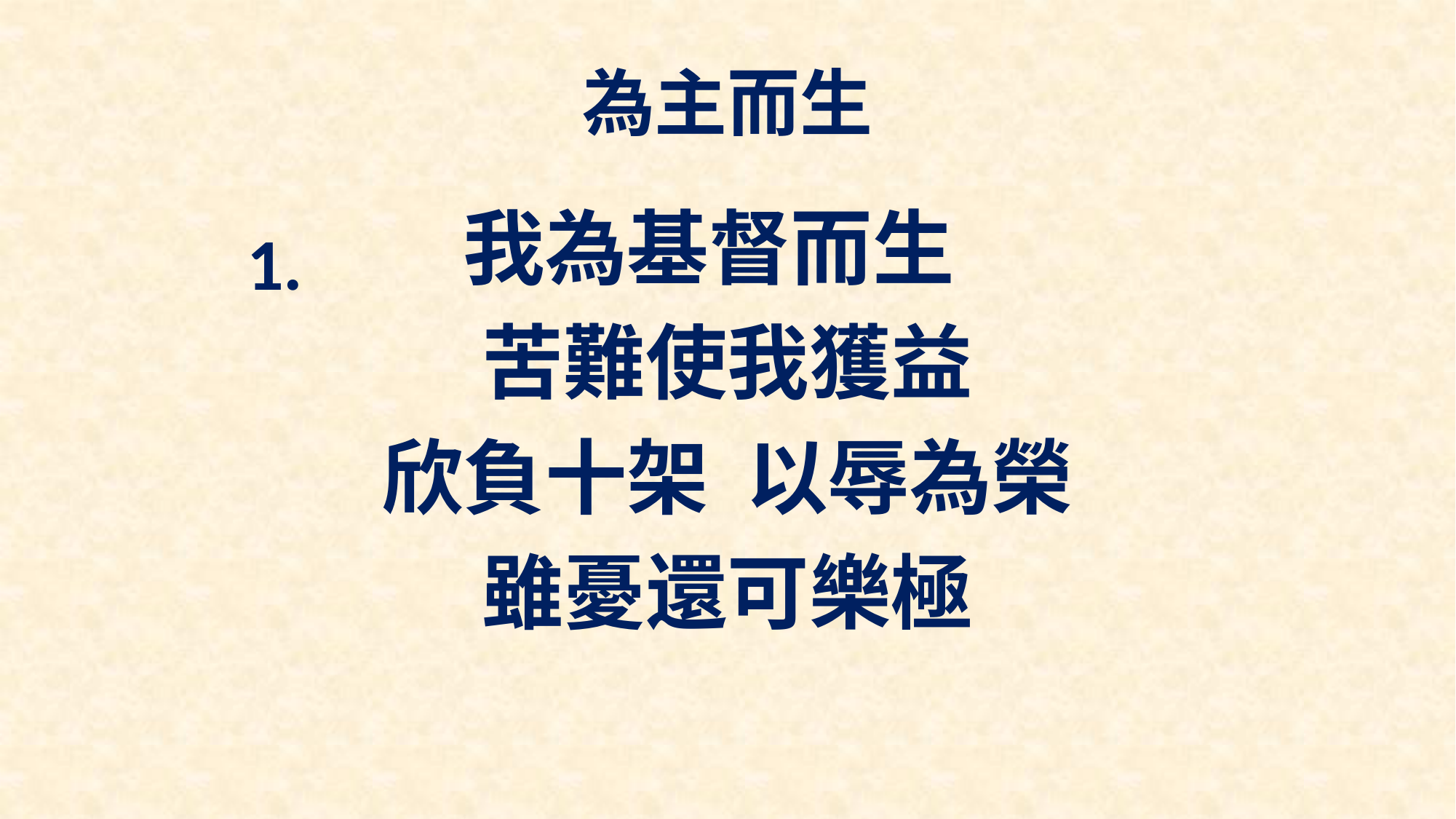

# 為主而生
我為基督而生
苦難使我獲益
欣負十架  以辱為榮
雖憂還可樂極
1.